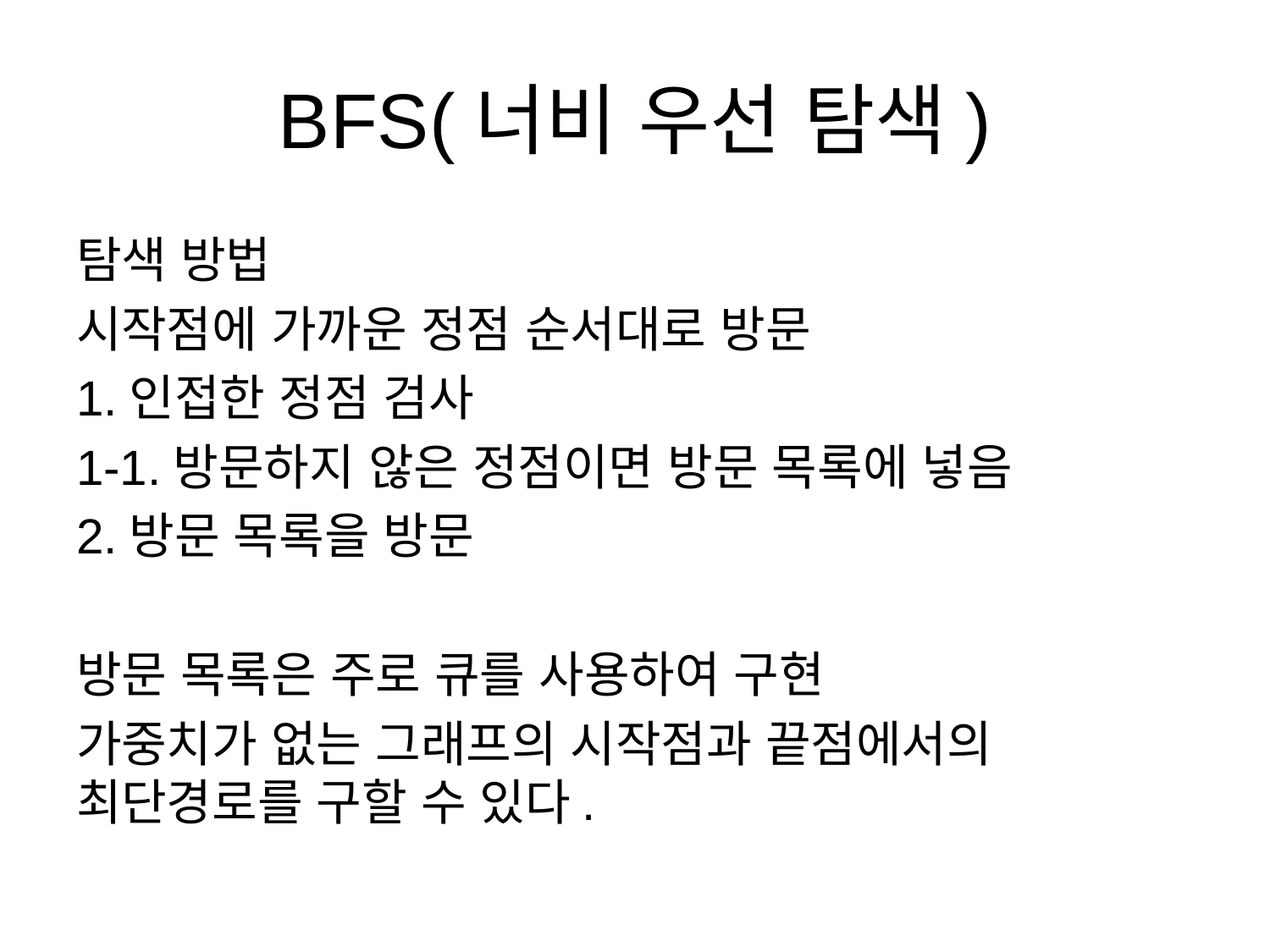

# BFS(너비 우선 탐색)
탐색 방법
시작점에 가까운 정점 순서대로 방문
1.인접한 정점 검사
1-1.방문하지 않은 정점이면 방문 목록에 넣음
2.방문 목록을 방문

방문 목록은 주로 큐를 사용하여 구현
가중치가 없는 그래프의 시작점과 끝점에서의 최단경로를 구할 수 있다.